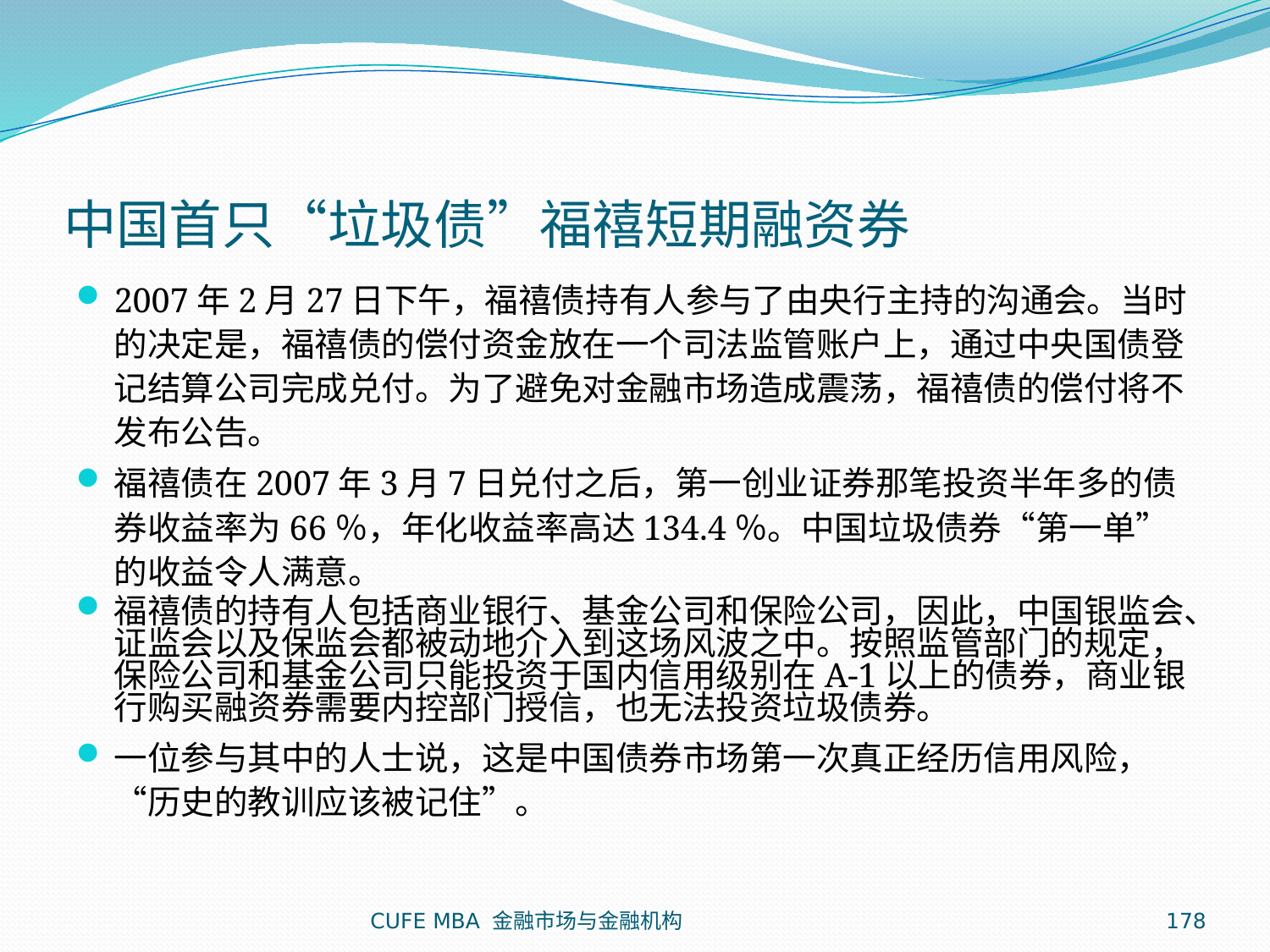

# 中国首只“垃圾债”福禧短期融资券
2007年2月27日下午，福禧债持有人参与了由央行主持的沟通会。当时的决定是，福禧债的偿付资金放在一个司法监管账户上，通过中央国债登记结算公司完成兑付。为了避免对金融市场造成震荡，福禧债的偿付将不发布公告。
福禧债在2007年3月7日兑付之后，第一创业证券那笔投资半年多的债券收益率为66％，年化收益率高达134.4％。中国垃圾债券“第一单”的收益令人满意。
福禧债的持有人包括商业银行、基金公司和保险公司，因此，中国银监会、证监会以及保监会都被动地介入到这场风波之中。按照监管部门的规定，保险公司和基金公司只能投资于国内信用级别在A-1以上的债券，商业银行购买融资券需要内控部门授信，也无法投资垃圾债券。
一位参与其中的人士说，这是中国债券市场第一次真正经历信用风险，“历史的教训应该被记住”。
CUFE MBA 金融市场与金融机构
178